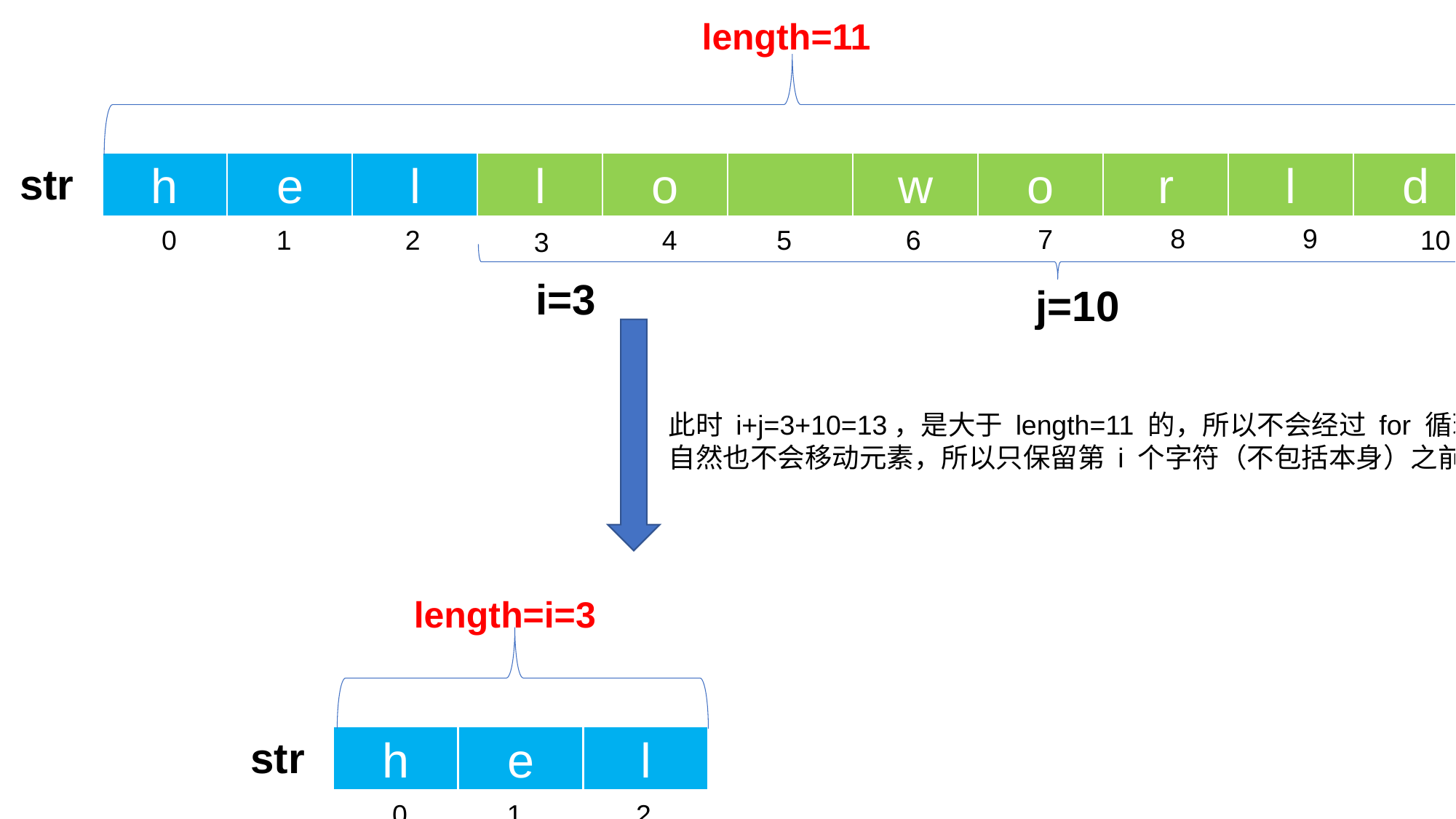

假设没有足够的 j 个字符（例如：i=3, j=10）
length=11
str
h
e
l
l
o

w
o
r
l
d

9
8
7
0
1
2
4
5
6
10
3
i=3
j=10

此时 i+j=3+10=13，是大于 length=11 的，所以不会经过 for 循环，
自然也不会移动元素，所以只保留第 i 个字符（不包括本身）之前的所有元素

length=i=3
str
h
e
l

0
1
2